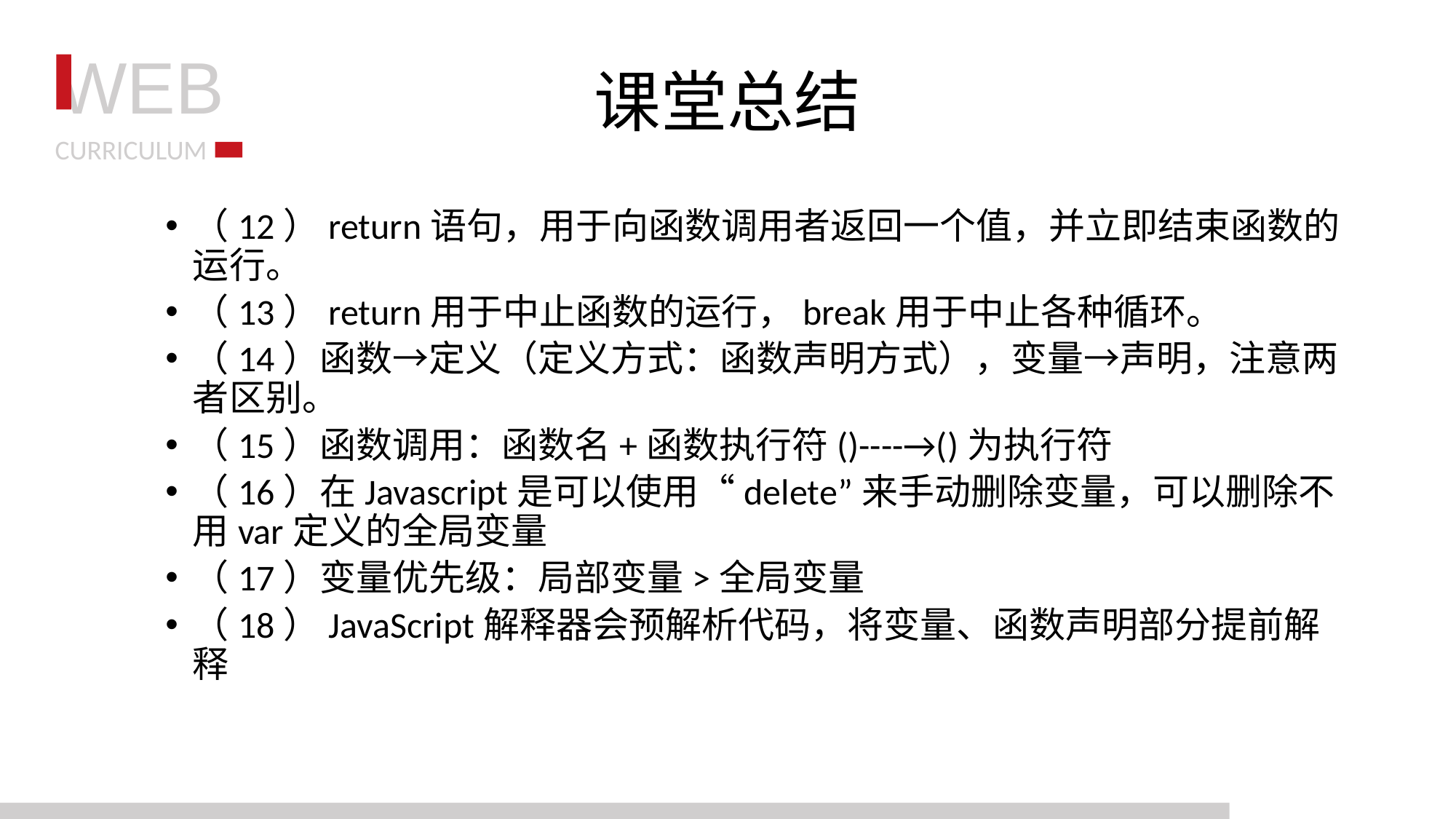

# 课堂总结
（12）return语句，用于向函数调用者返回一个值，并立即结束函数的运行。
（13）return用于中止函数的运行，break用于中止各种循环。
（14）函数→定义（定义方式：函数声明方式），变量→声明，注意两者区别。
（15）函数调用：函数名+函数执行符()----→()为执行符
（16）在Javascript是可以使用“delete”来手动删除变量，可以删除不用var定义的全局变量
（17）变量优先级：局部变量>全局变量
（18）JavaScript解释器会预解析代码，将变量、函数声明部分提前解释